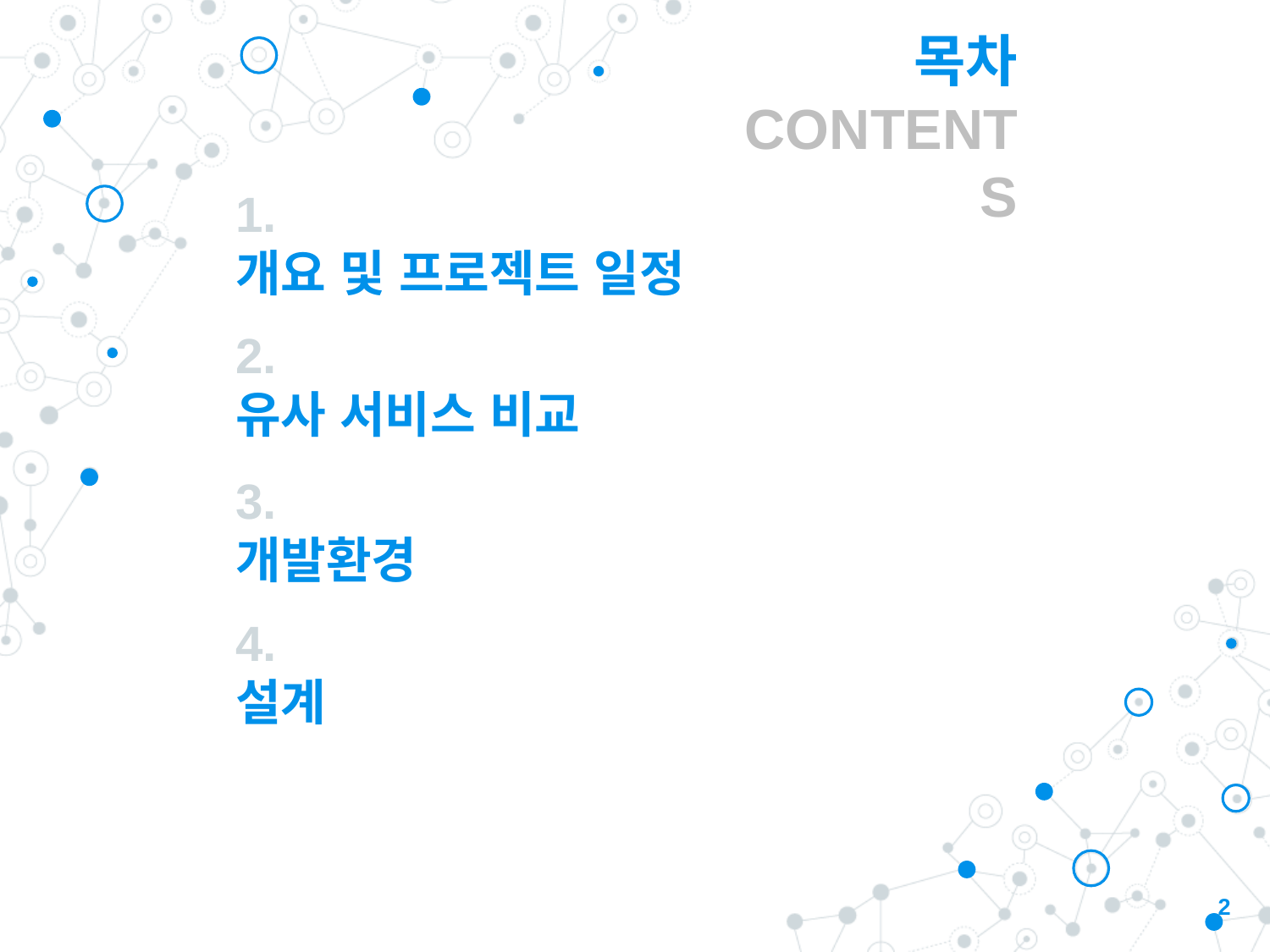

# 목차 CONTENTS
1.
개요 및 프로젝트 일정
2.
유사 서비스 비교
3.
개발환경
4.
설계

2